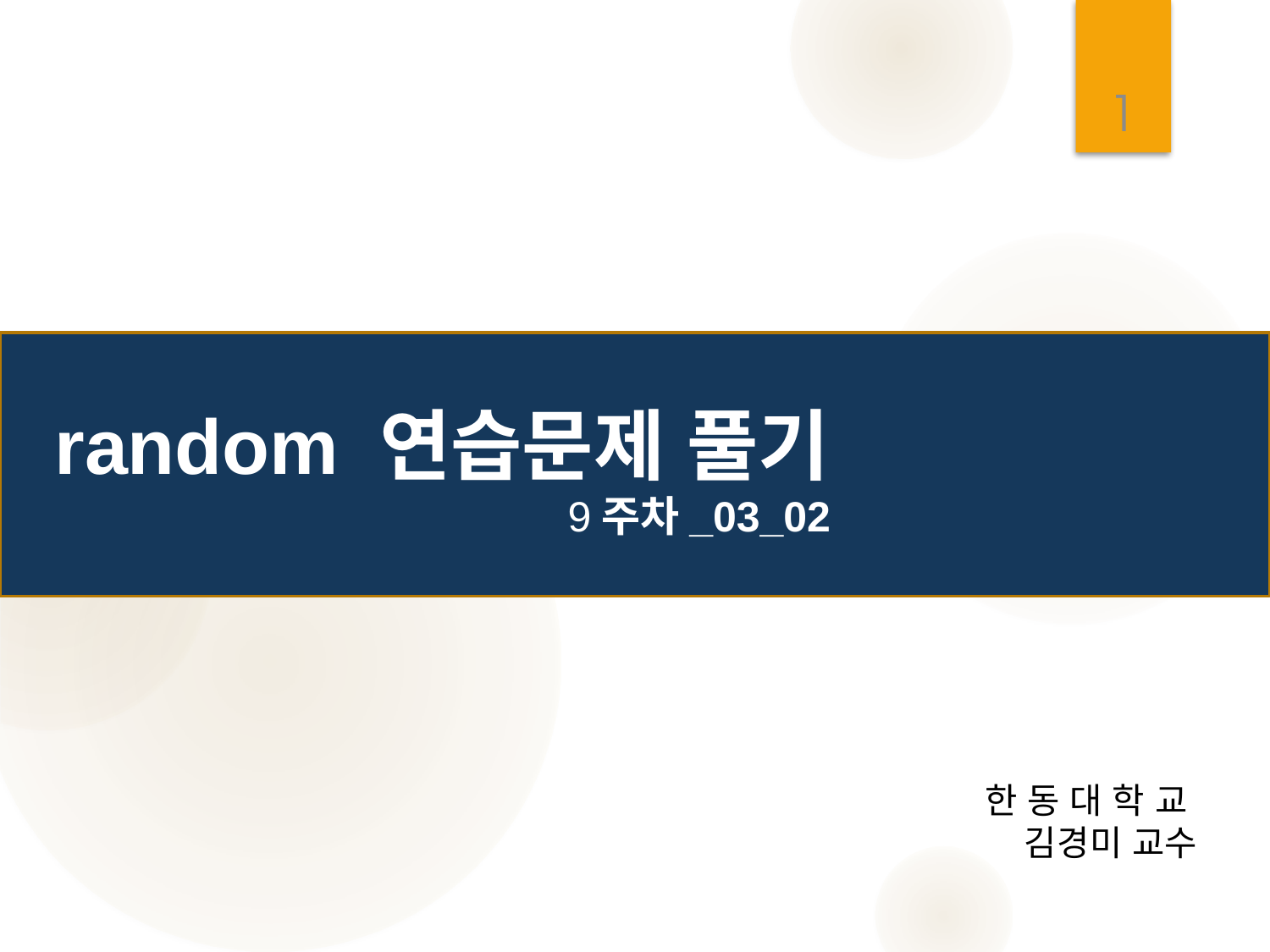

1

# random 연습문제 풀기 9주차_03_02
한 동 대 학 교
김경미 교수